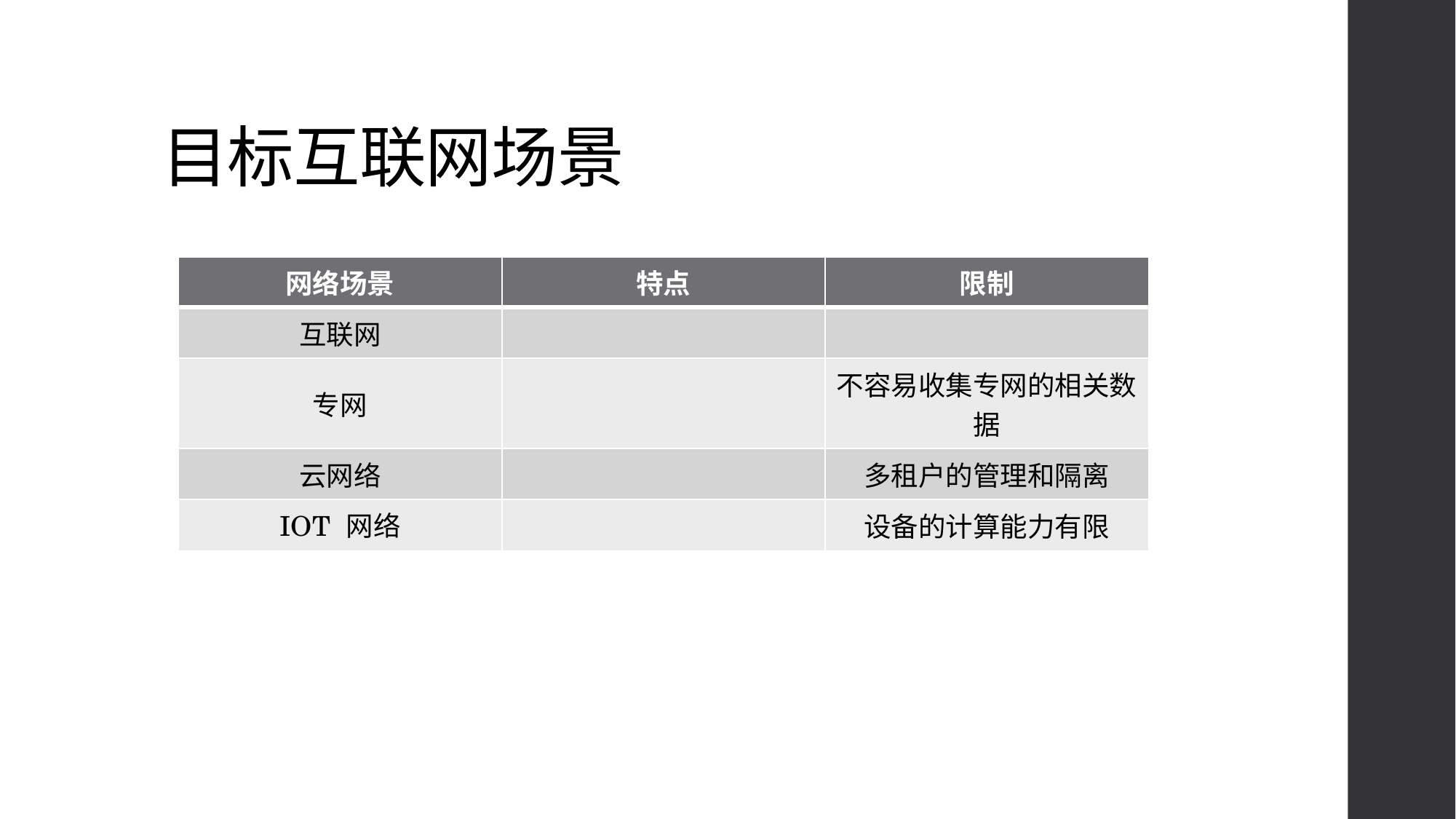

# 目标互联网场景

| 网络场景 | 特点 | 限制 |
| --- | --- | --- |
| 互联网 |  |  |
| 专网 |  | 不容易收集专网的相关数据 |
| 云网络 |  | 多租户的管理和隔离 |
| IOT 网络 |  | 设备的计算能力有限 |